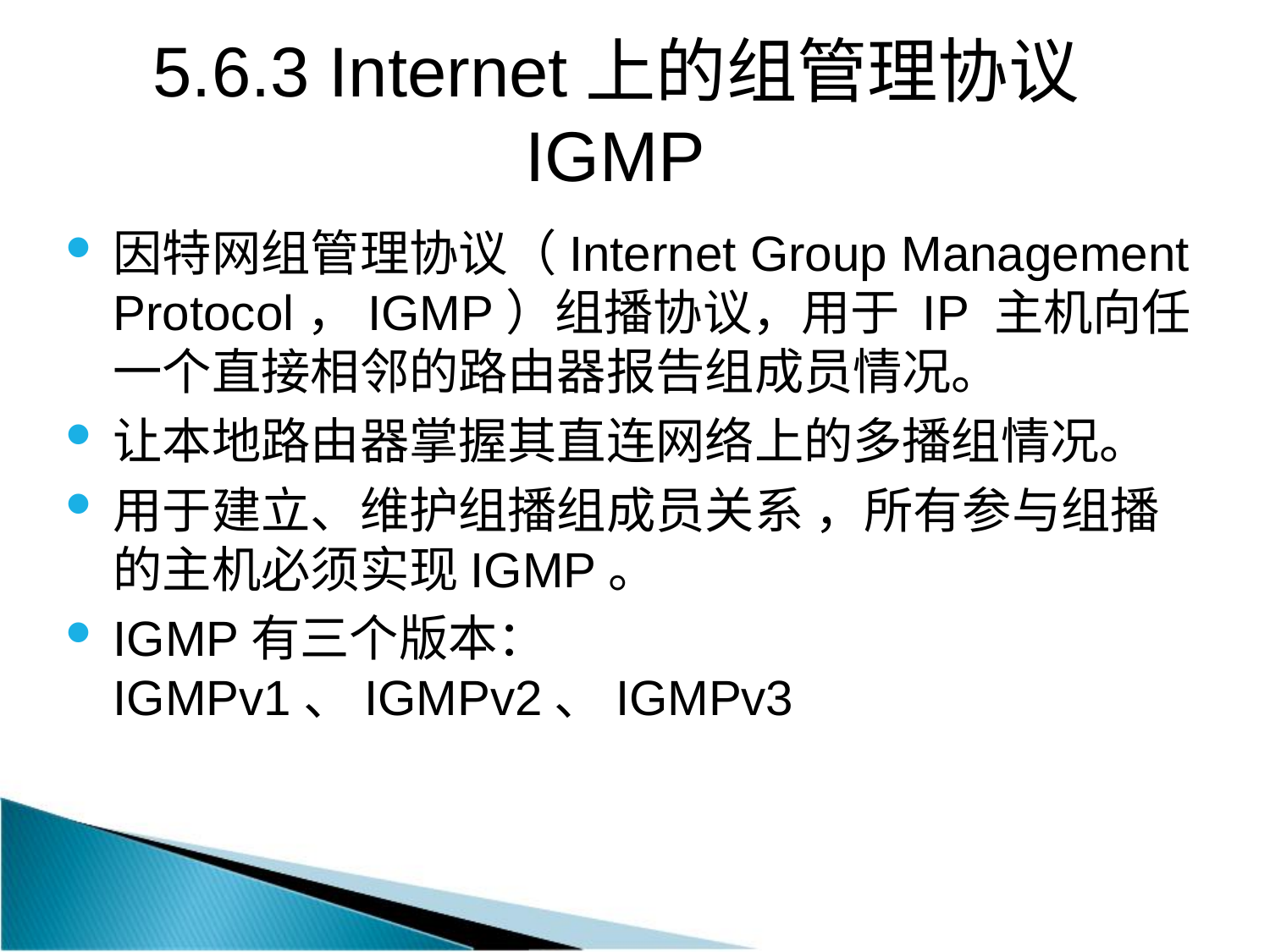

# 5.6.3 Internet上的组管理协议IGMP
因特网组管理协议（Internet Group Management Protocol，IGMP）组播协议，用于 IP 主机向任一个直接相邻的路由器报告组成员情况。
让本地路由器掌握其直连网络上的多播组情况。
用于建立、维护组播组成员关系 ，所有参与组播的主机必须实现IGMP。
IGMP有三个版本：IGMPv1、IGMPv2、IGMPv3